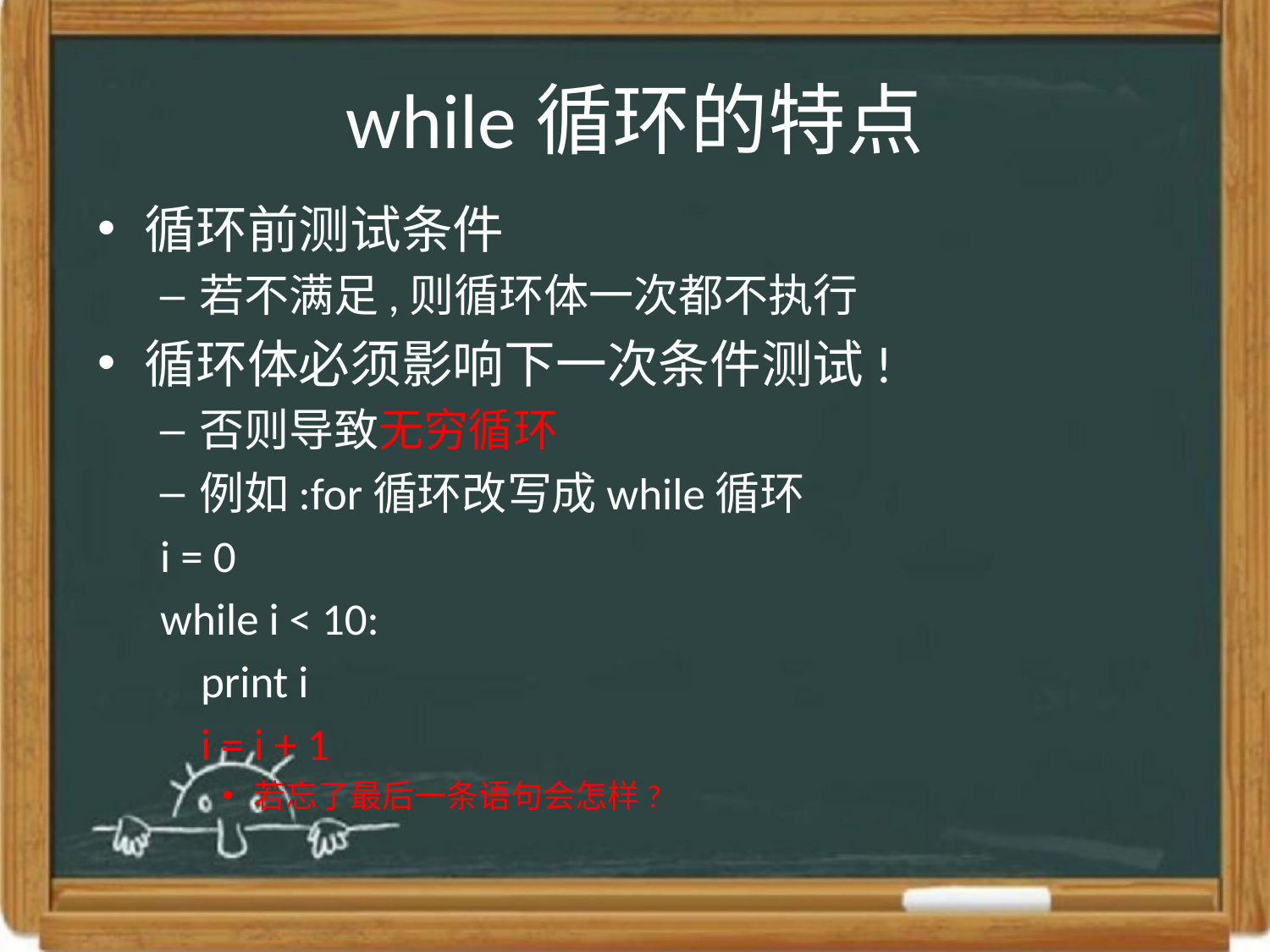

# while循环的特点
循环前测试条件
若不满足,则循环体一次都不执行
循环体必须影响下一次条件测试!
否则导致无穷循环
例如:for循环改写成while循环
i = 0
while i < 10:
    print i
    i = i + 1
若忘了最后一条语句会怎样?